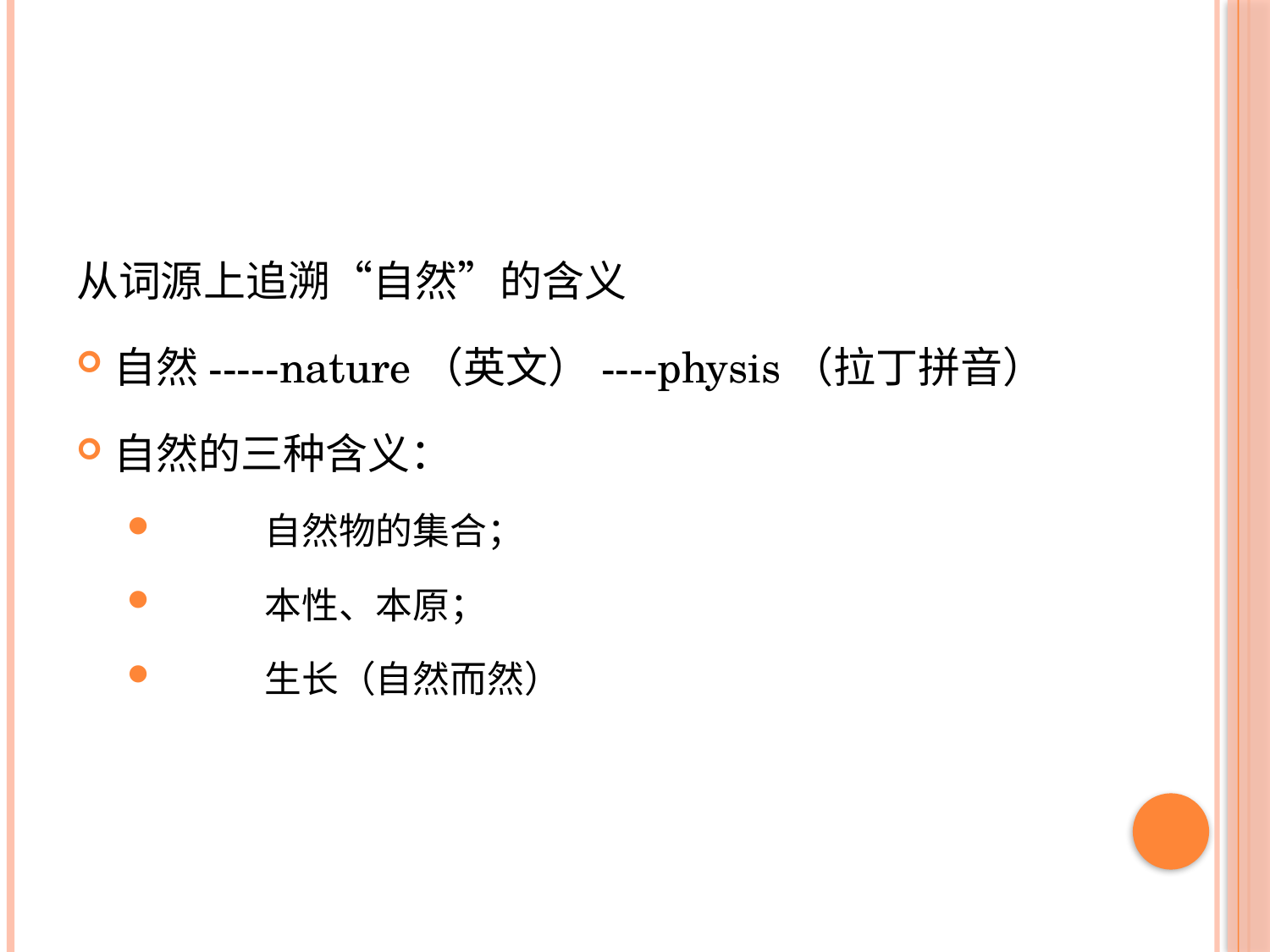

#
从词源上追溯“自然”的含义
自然-----nature（英文）----physis（拉丁拼音）
自然的三种含义：
           自然物的集合；
           本性、本原；
           生长（自然而然）